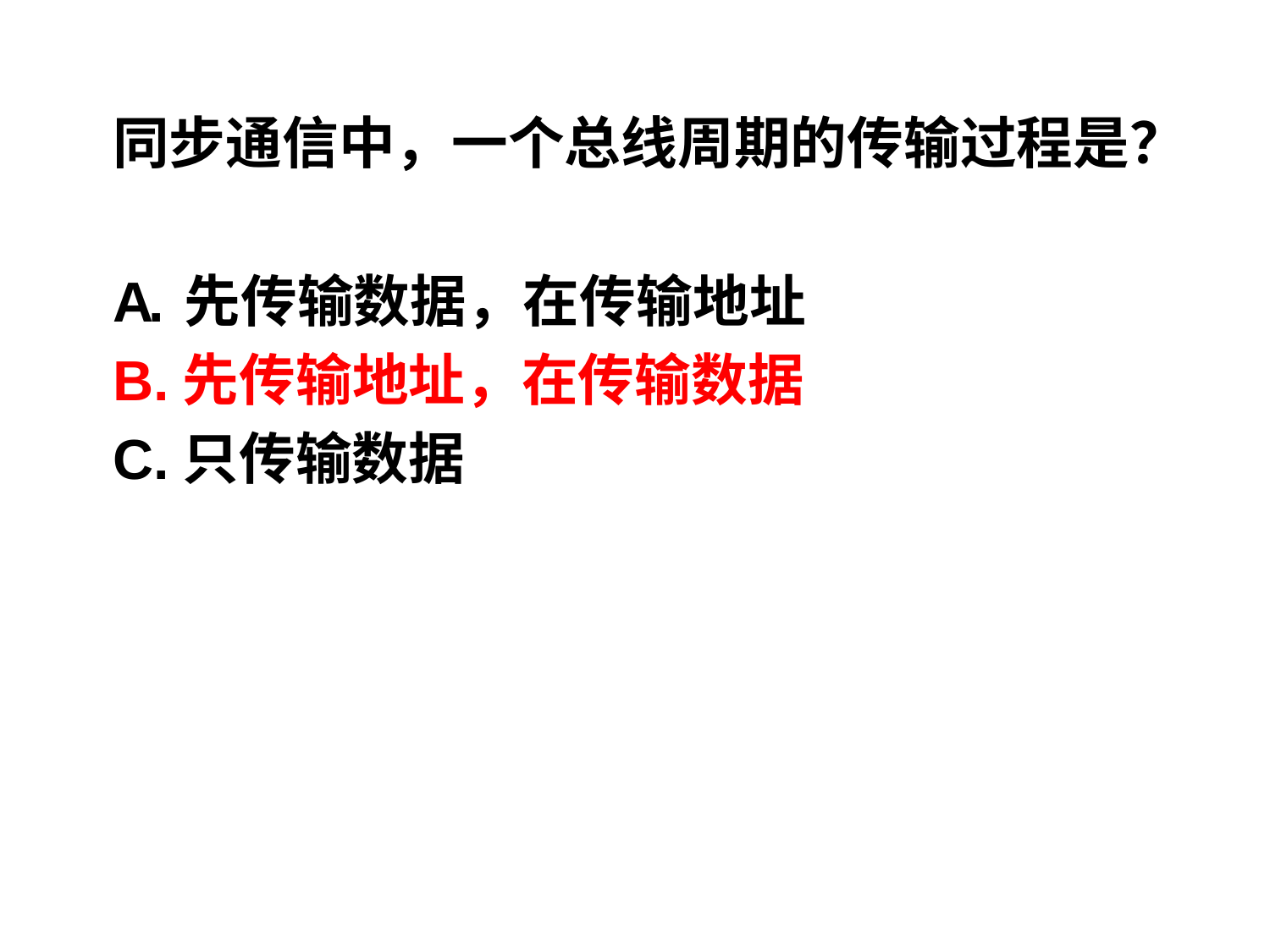

同步通信中，一个总线周期的传输过程是？

先传输数据，在传输地址
B.先传输地址，在传输数据
C.只传输数据